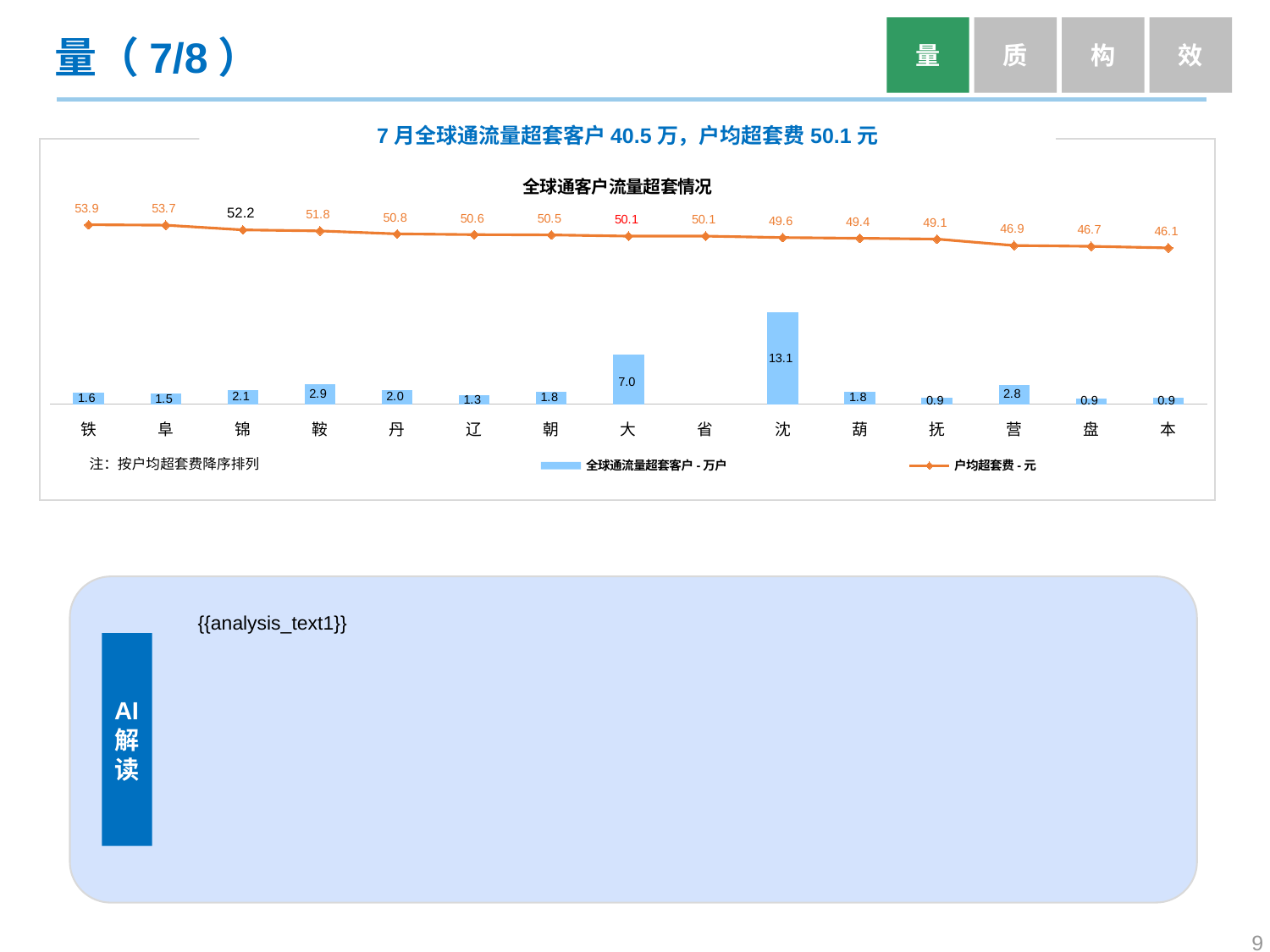

量
质
构
效
量（7/8）
7月全球通流量超套客户40.5万，户均超套费50.1元
|  |
| --- |

### Chart: 全球通客户流量超套情况

| Category | 全球通流量超套客户-万户 | 户均超套费-元 |
|---|---|---|
| 铁 | 1.6058 | 53.88 |
| 阜 | 1.4922 | 53.73 |
| 锦 | 2.0605 | 52.17 |
| 鞍 | 2.8797 | 51.81 |
| 丹 | 2.0333 | 50.84 |
| 辽 | 1.2853 | 50.59 |
| 朝 | 1.7885 | 50.49 |
| 大 | 7.0341 | 50.08 |
| 省 | None | 50.08 |
| 沈 | 13.1174 | 49.59 |
| 葫 | 1.8002 | 49.37 |
| 抚 | 0.9117 | 49.09 |
| 营 | 2.7764 | 46.94 |
| 盘 | 0.8505 | 46.68 |
| 本 | 0.8904 | 46.14 |
7.0
注：按户均超套费降序排列

{{analysis_text1}}
AI解
读